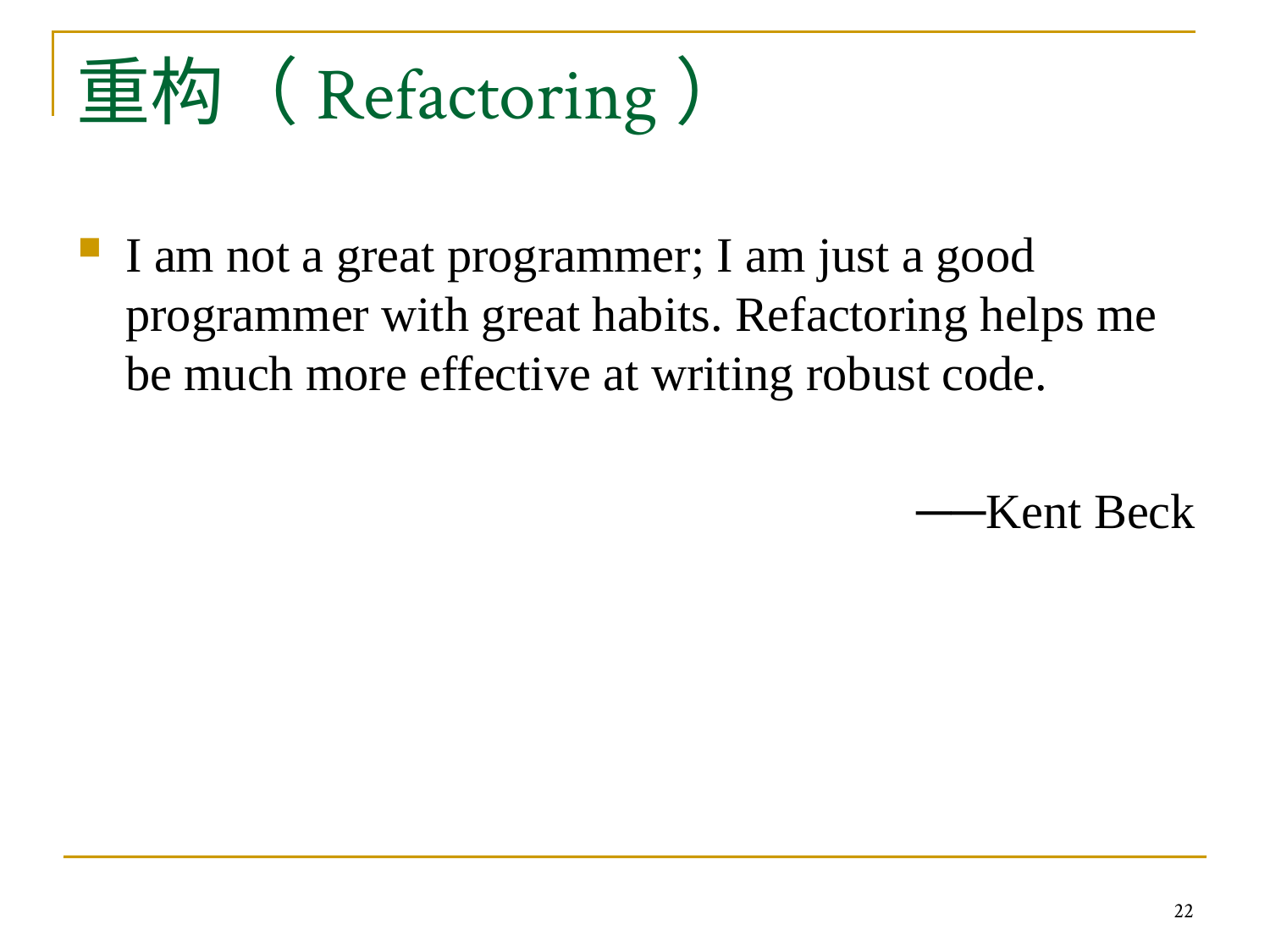

# 重构（Refactoring）
I am not a great programmer; I am just a good programmer with great habits. Refactoring helps me be much more effective at writing robust code.

					──Kent Beck
22